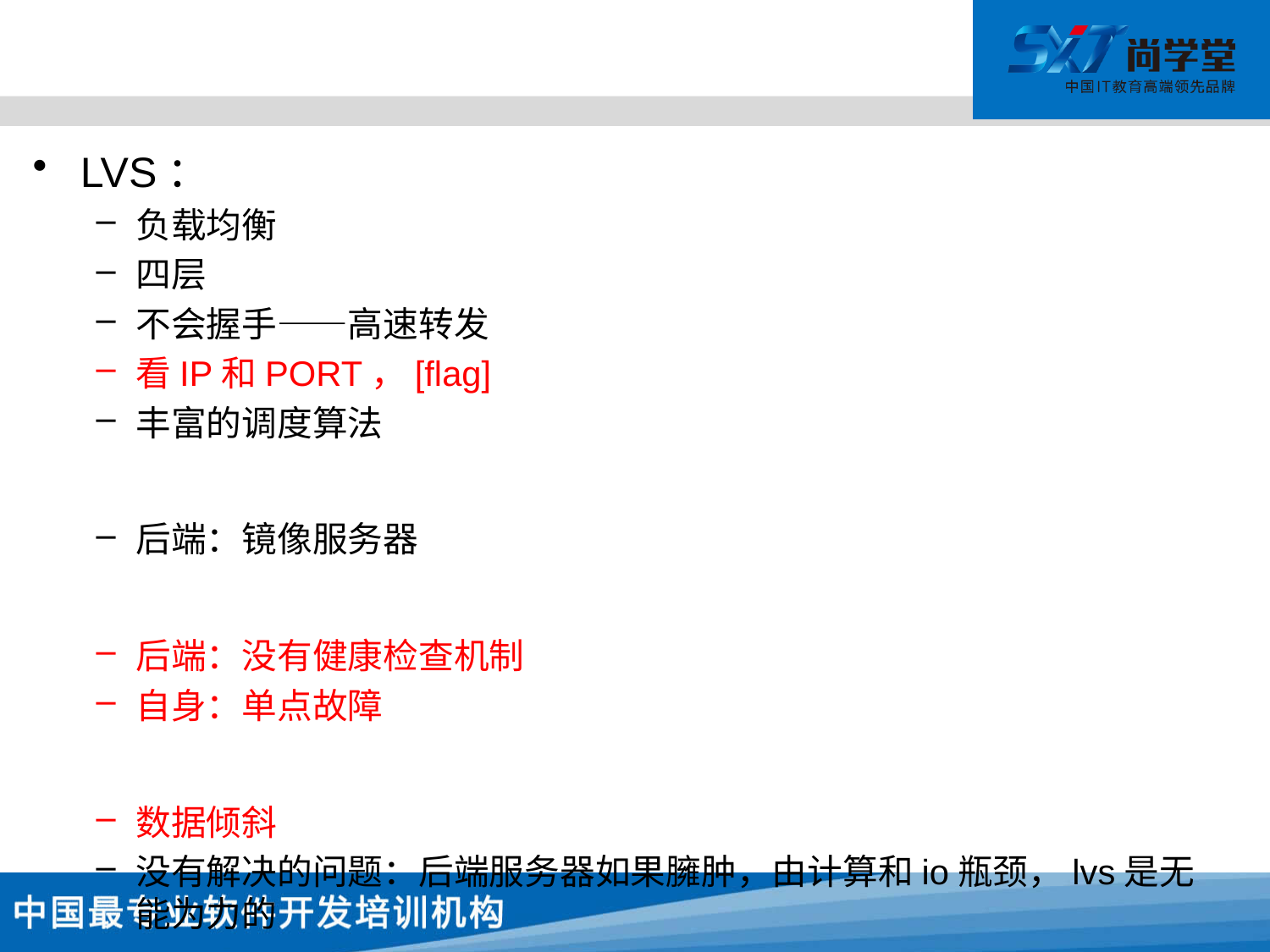

#
LVS：
负载均衡
四层
不会握手——高速转发
看IP和PORT，[flag]
丰富的调度算法

后端：镜像服务器

后端：没有健康检查机制
自身：单点故障

数据倾斜
没有解决的问题：后端服务器如果臃肿，由计算和io瓶颈，lvs是无能为力的